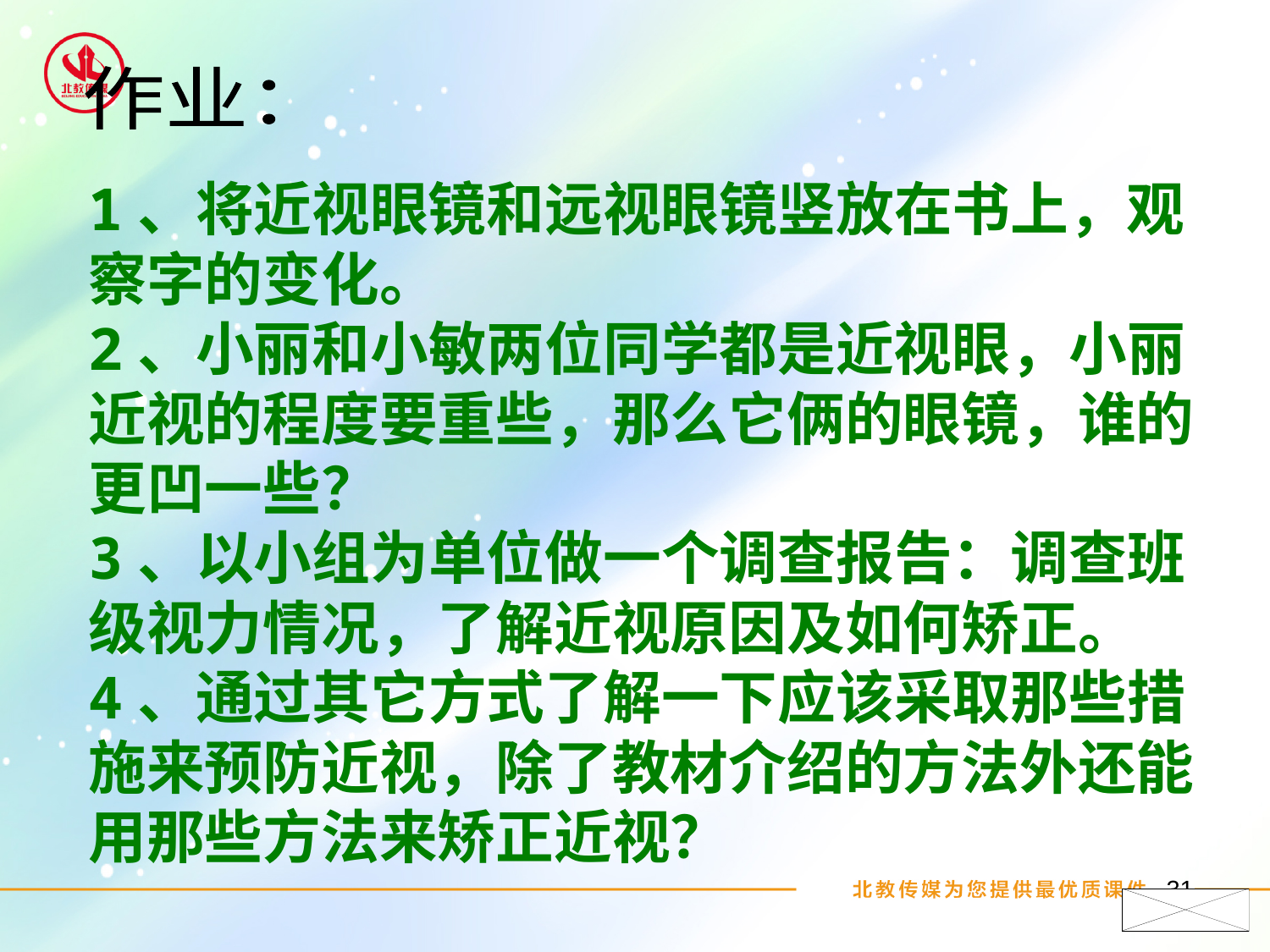

作业：
1、将近视眼镜和远视眼镜竖放在书上，观察字的变化。
2、小丽和小敏两位同学都是近视眼，小丽近视的程度要重些，那么它俩的眼镜，谁的更凹一些？
3、以小组为单位做一个调查报告：调查班级视力情况，了解近视原因及如何矫正。
4、通过其它方式了解一下应该采取那些措施来预防近视，除了教材介绍的方法外还能用那些方法来矫正近视？
31